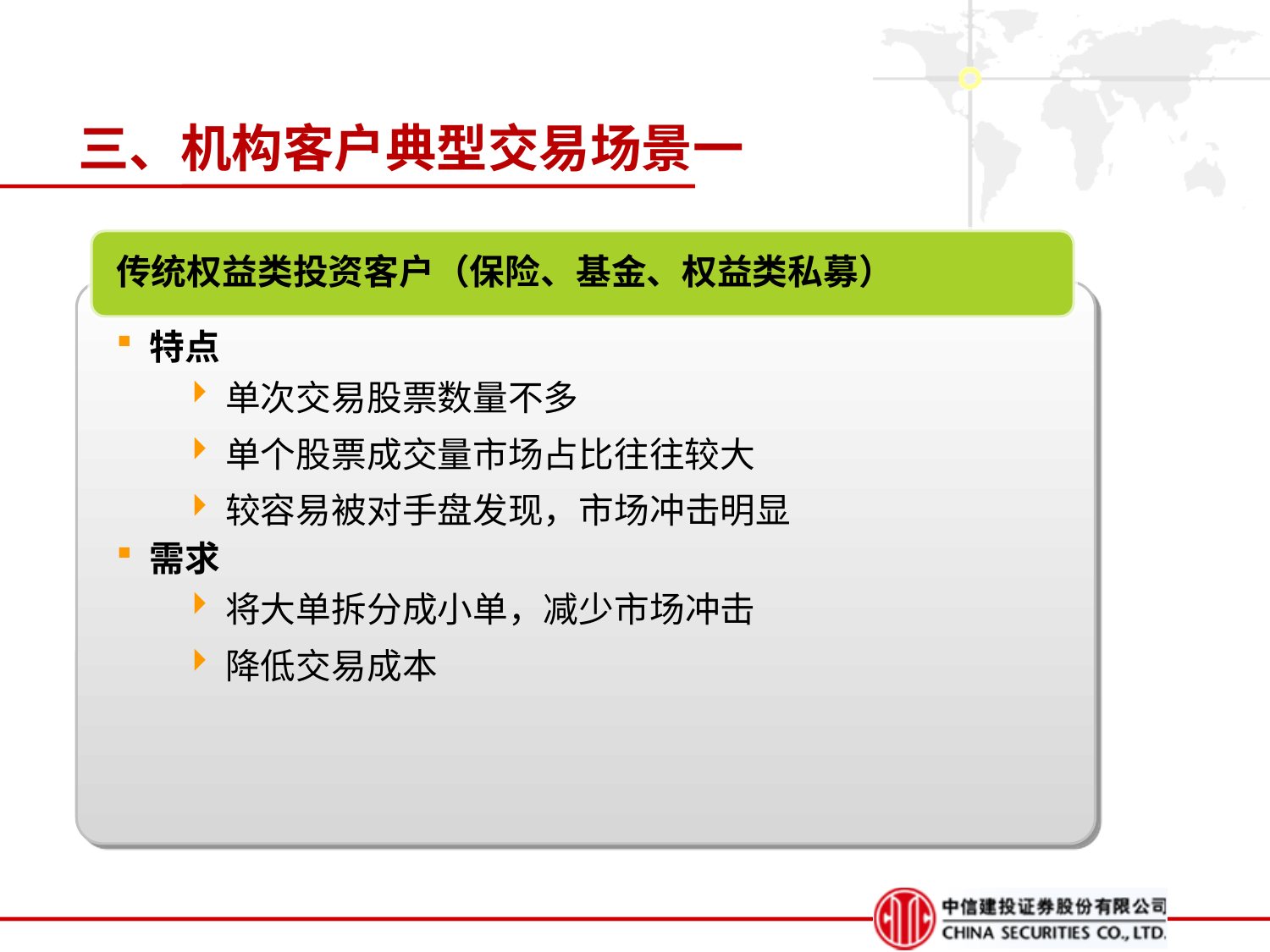

# 三、机构客户典型交易场景一

传统权益类投资客户（保险、基金、权益类私募）

特点
单次交易股票数量不多
单个股票成交量市场占比往往较大
较容易被对手盘发现，市场冲击明显
需求
将大单拆分成小单，减少市场冲击
降低交易成本